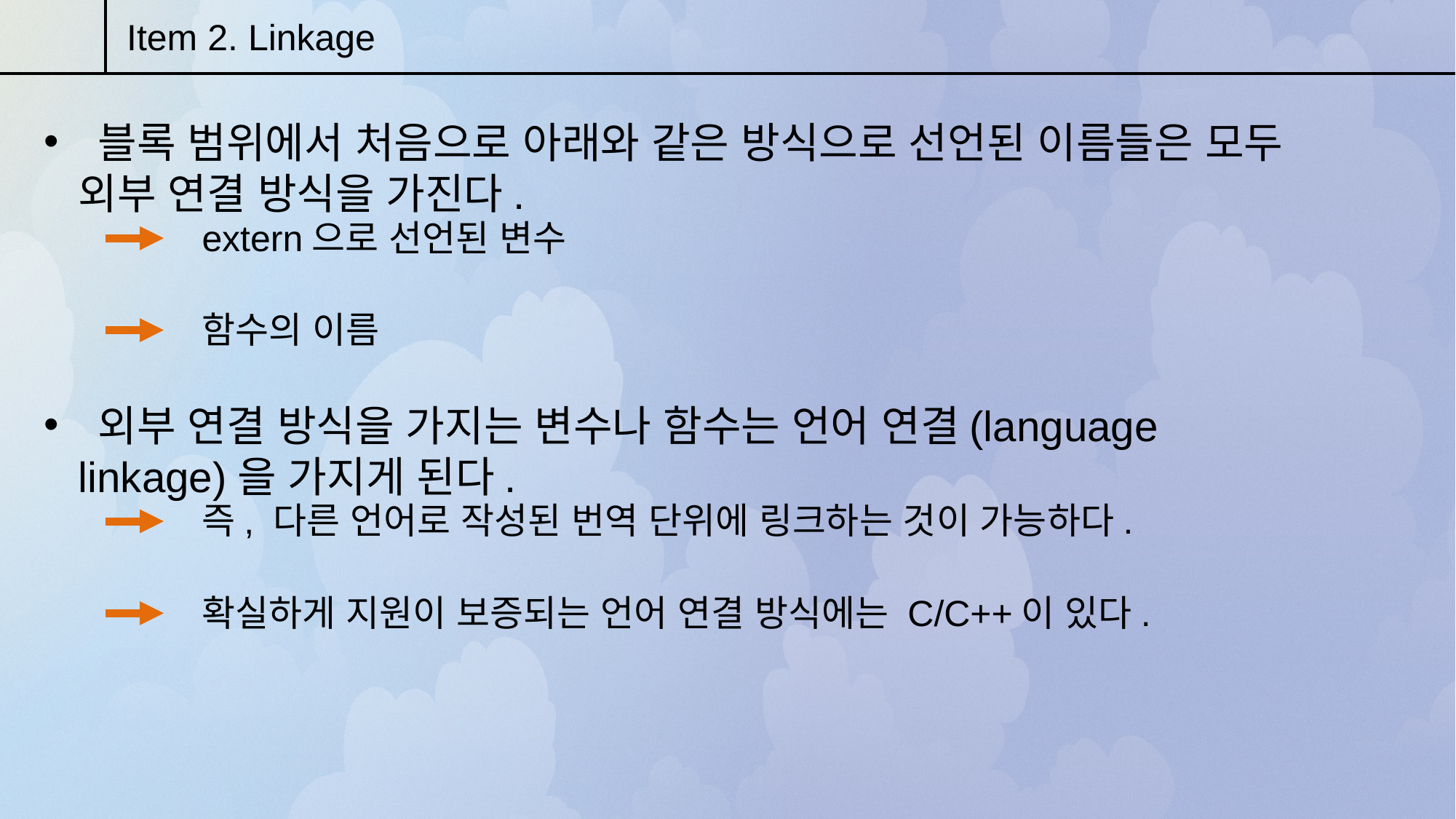

Item 2. Linkage
 블록 범위에서 처음으로 아래와 같은 방식으로 선언된 이름들은 모두 외부 연결 방식을 가진다.
extern으로 선언된 변수
함수의 이름
 외부 연결 방식을 가지는 변수나 함수는 언어 연결(language linkage)을 가지게 된다.
즉, 다른 언어로 작성된 번역 단위에 링크하는 것이 가능하다.
확실하게 지원이 보증되는 언어 연결 방식에는 C/C++이 있다.